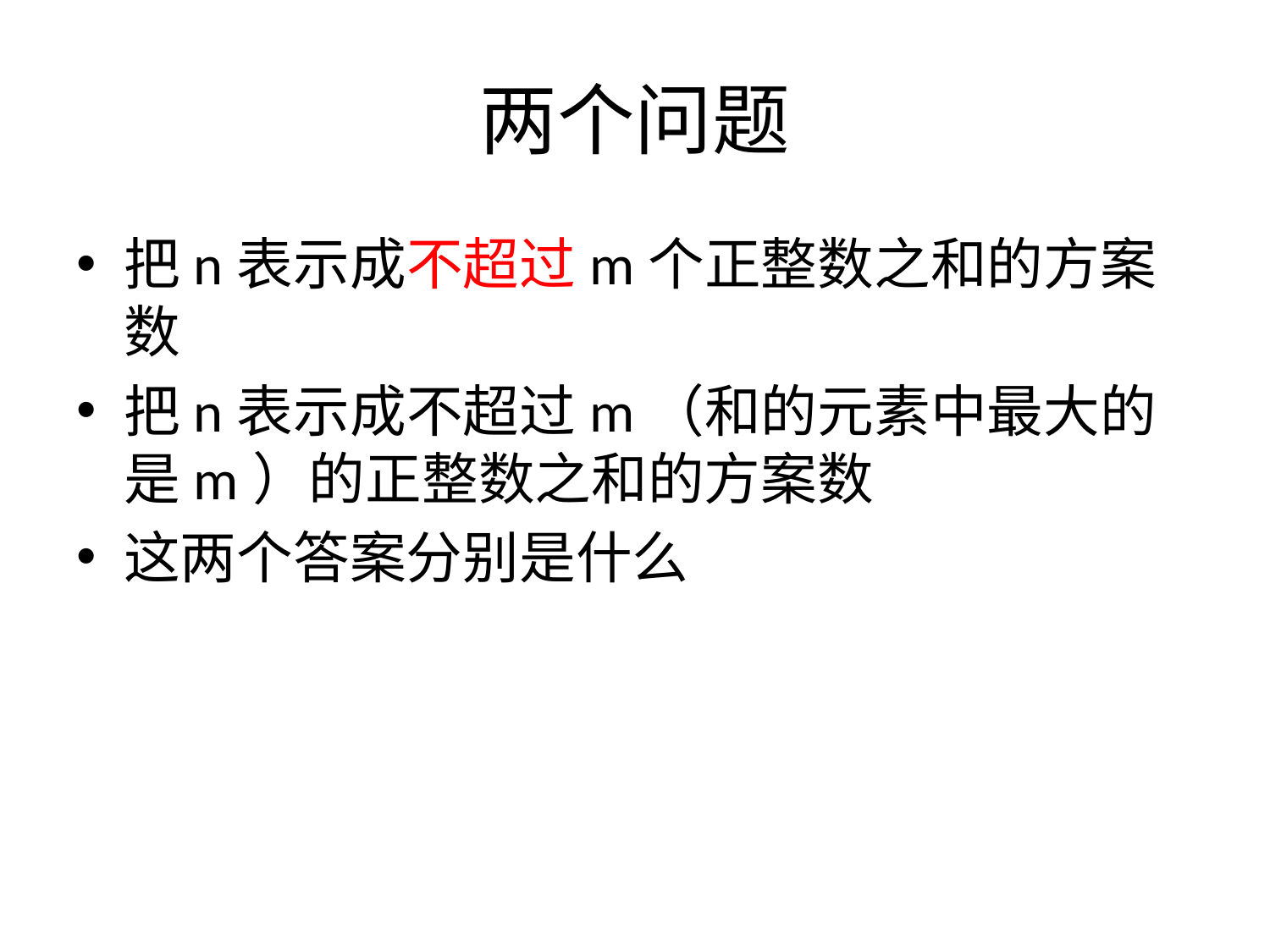

# 两个问题
把n表示成不超过m个正整数之和的方案数
把n表示成不超过m（和的元素中最大的是m）的正整数之和的方案数
这两个答案分别是什么